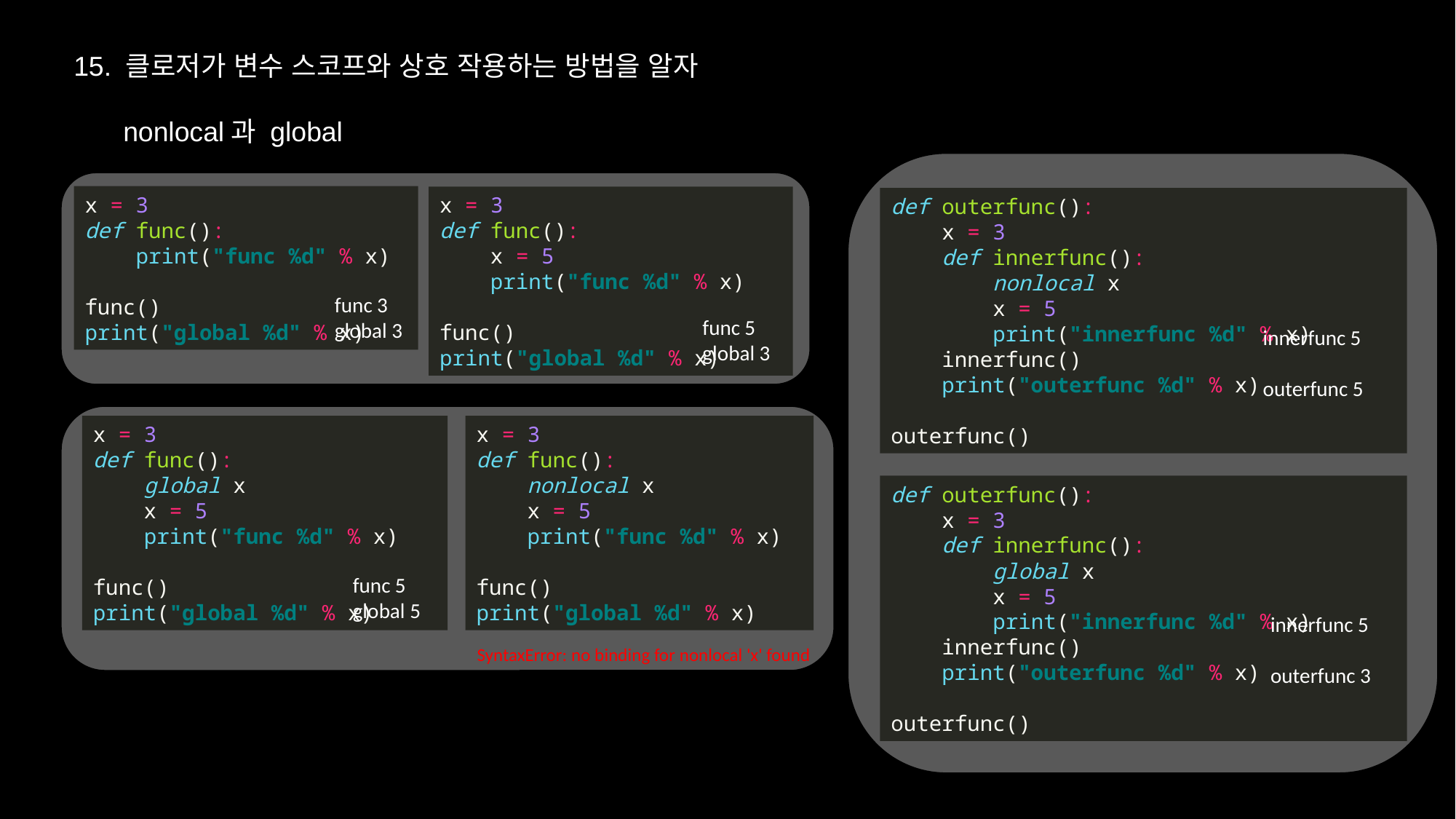

15. 클로저가 변수 스코프와 상호 작용하는 방법을 알자
nonlocal과 global

def outerfunc():
    x = 3
    def innerfunc():
        nonlocal x
        x = 5
        print("innerfunc %d" % x)
    innerfunc()
    print("outerfunc %d" % x)
outerfunc()
innerfunc 5

outerfunc 5
def outerfunc():
    x = 3
    def innerfunc():
        global x
        x = 5
        print("innerfunc %d" % x)
    innerfunc()
    print("outerfunc %d" % x)
outerfunc()
innerfunc 5

outerfunc 3

x = 3
def func():
    print("func %d" % x)
func()
print("global %d" % x)
func 3
global 3
x = 3
def func():
    x = 5
    print("func %d" % x)
func()
print("global %d" % x)
func 5
global 3

x = 3
def func():
    global x
    x = 5
    print("func %d" % x)
func()
print("global %d" % x)
func 5
global 5
x = 3
def func():
    nonlocal x
    x = 5
    print("func %d" % x)
func()
print("global %d" % x)
SyntaxError: no binding for nonlocal 'x' found